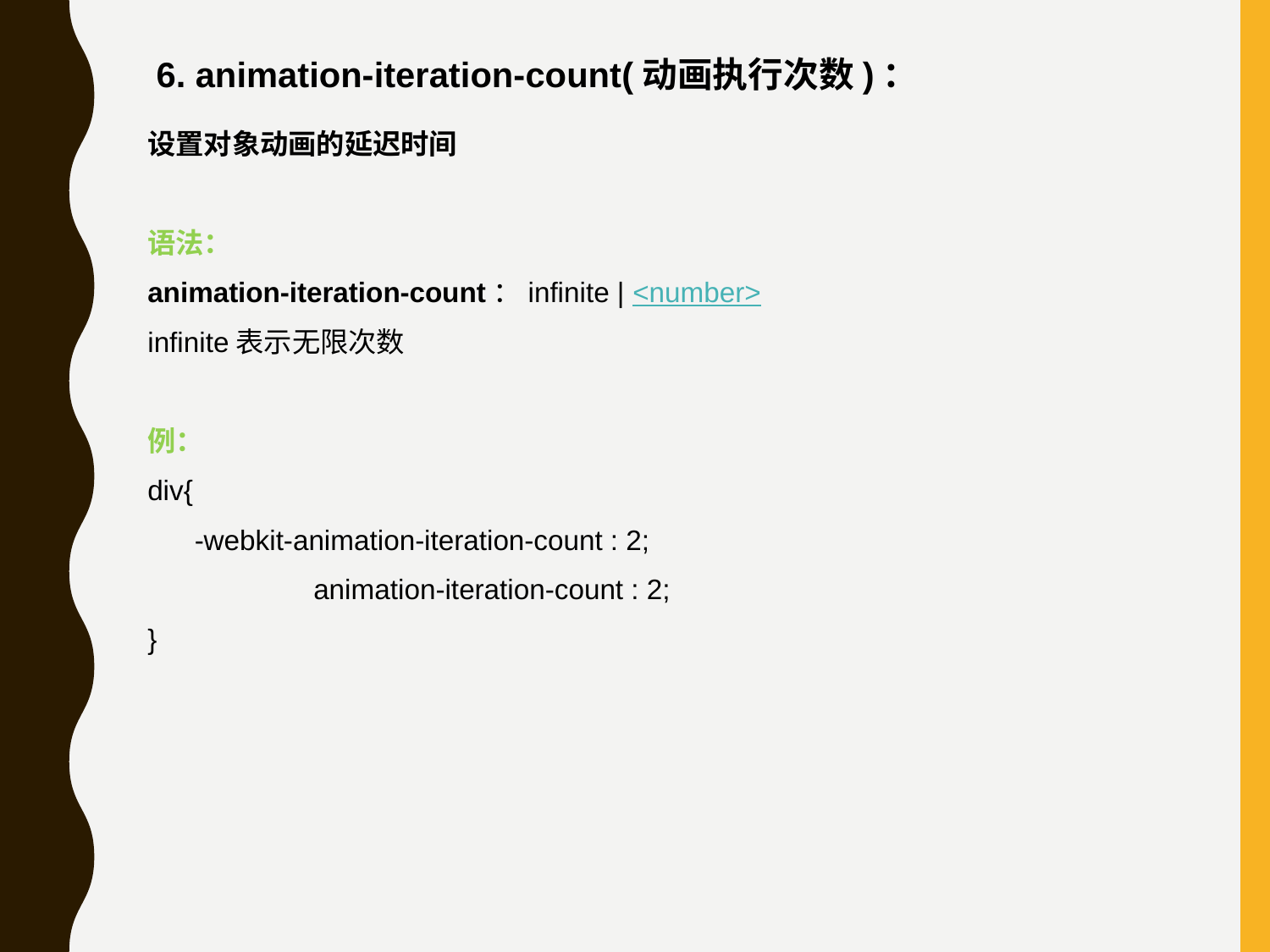

6. animation-iteration-count(动画执行次数)：
设置对象动画的延迟时间

语法：
animation-iteration-count：infinite | <number>
infinite表示无限次数

例：
div{
      -webkit-animation-iteration-count : 2;
 	     animation-iteration-count : 2;
}